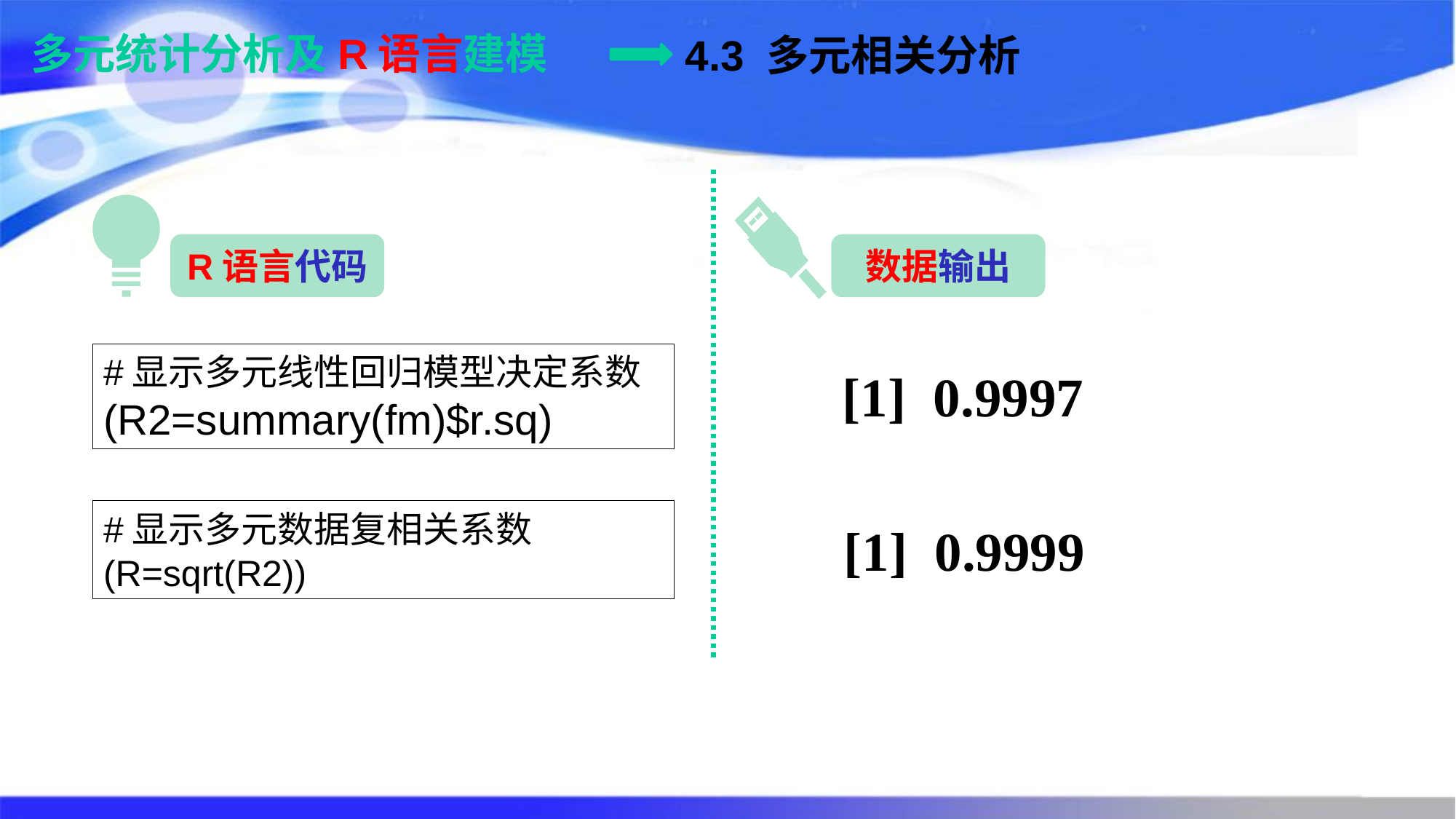

多元统计分析及R语言建模
4.3 多元相关分析

R语言代码
数据输出
#显示多元线性回归模型决定系数
(R2=summary(fm)$r.sq)
[1]  0.9997
#显示多元数据复相关系数
(R=sqrt(R2))
[1]  0.9999